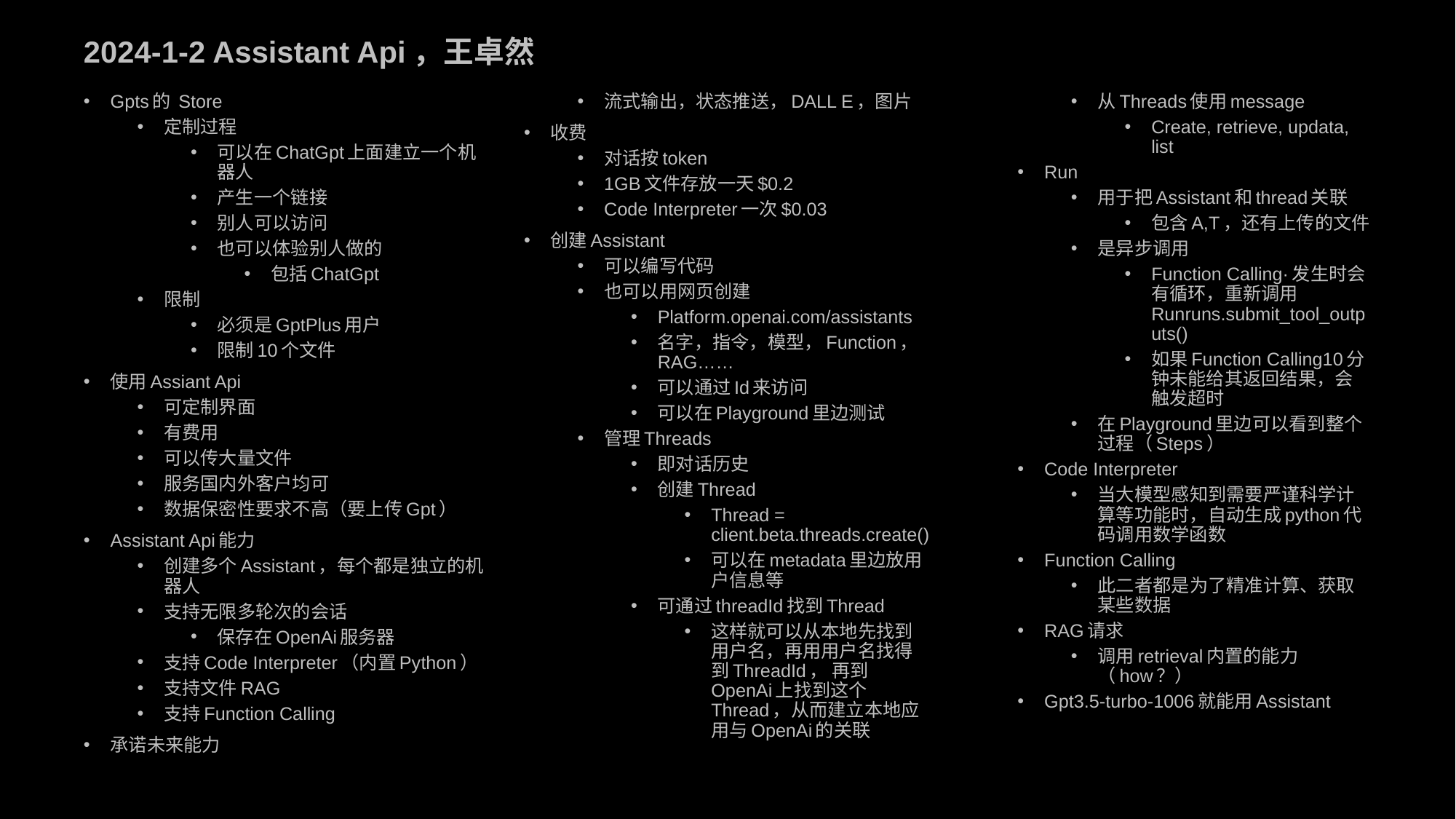

# 2024-1-2 Assistant Api，王卓然
Gpts的 Store
定制过程
可以在ChatGpt上面建立一个机器人
产生一个链接
别人可以访问
也可以体验别人做的
包括ChatGpt
限制
必须是GptPlus用户
限制10个文件
使用Assiant Api
可定制界面
有费用
可以传大量文件
服务国内外客户均可
数据保密性要求不高（要上传Gpt）
Assistant Api能力
创建多个Assistant，每个都是独立的机器人
支持无限多轮次的会话
保存在OpenAi服务器
支持Code Interpreter（内置Python）
支持文件RAG
支持Function Calling
承诺未来能力
流式输出，状态推送，DALL E，图片
收费
对话按token
1GB文件存放一天$0.2
Code Interpreter一次$0.03
创建Assistant
可以编写代码
也可以用网页创建
Platform.openai.com/assistants
名字，指令，模型，Function，RAG……
可以通过Id来访问
可以在Playground里边测试
管理Threads
即对话历史
创建Thread
Thread = client.beta.threads.create()
可以在metadata里边放用户信息等
可通过threadId找到Thread
这样就可以从本地先找到用户名，再用用户名找得到ThreadId， 再到OpenAi上找到这个Thread，从而建立本地应用与OpenAi的关联
从Threads使用message
Create, retrieve, updata, list
Run
用于把Assistant和thread关联
包含A,T，还有上传的文件
是异步调用
Function Calling·发生时会有循环，重新调用Runruns.submit_tool_outputs()
如果Function Calling10分钟未能给其返回结果，会触发超时
在Playground里边可以看到整个过程（Steps）
Code Interpreter
当大模型感知到需要严谨科学计算等功能时，自动生成python代码调用数学函数
Function Calling
此二者都是为了精准计算、获取某些数据
RAG请求
调用retrieval内置的能力（how？）
Gpt3.5-turbo-1006就能用Assistant